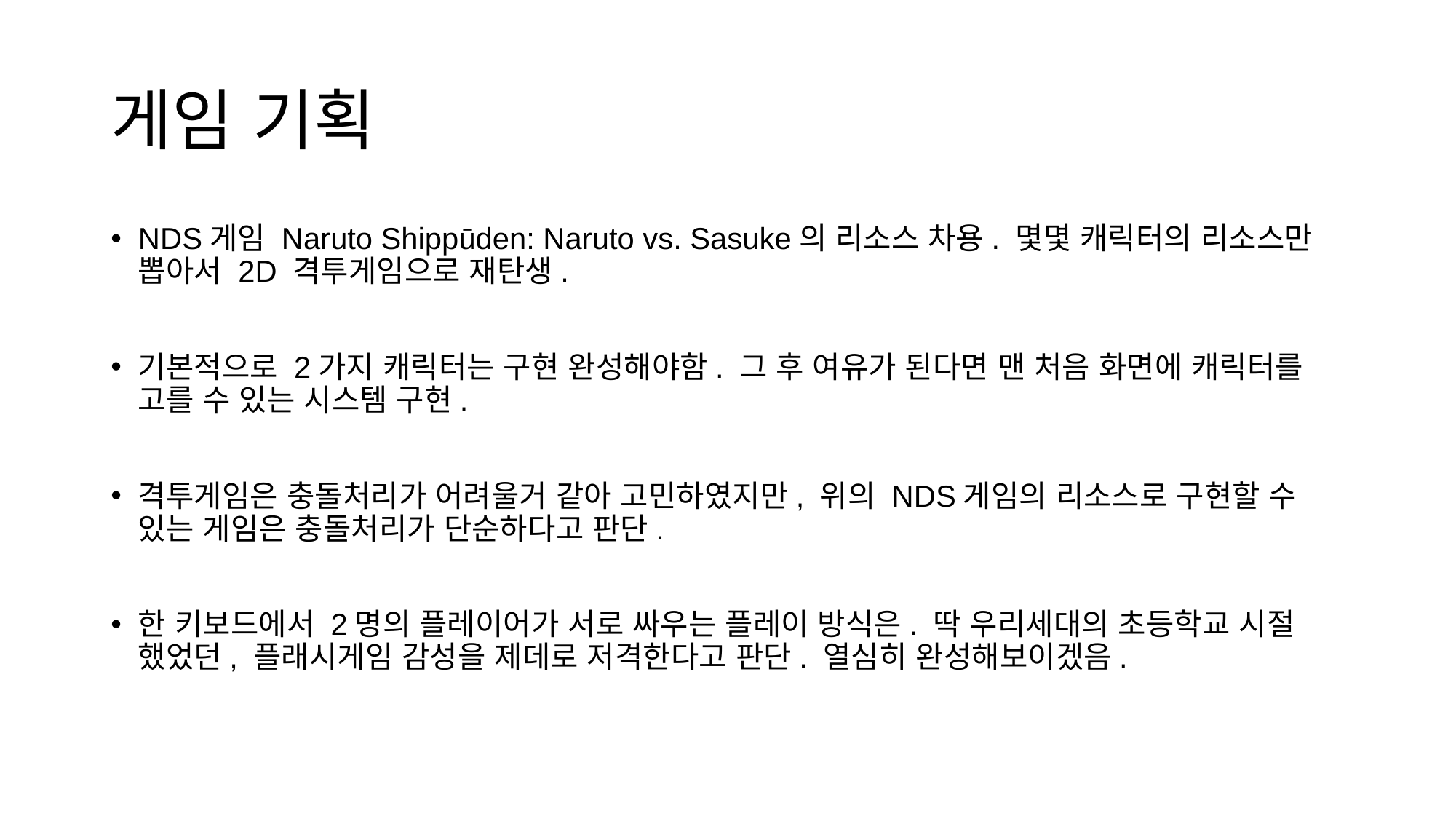

# 게임 기획
NDS게임 Naruto Shippūden: Naruto vs. Sasuke의 리소스 차용. 몇몇 캐릭터의 리소스만 뽑아서 2D 격투게임으로 재탄생.

기본적으로 2가지 캐릭터는 구현 완성해야함. 그 후 여유가 된다면 맨 처음 화면에 캐릭터를 고를 수 있는 시스템 구현.

격투게임은 충돌처리가 어려울거 같아 고민하였지만, 위의 NDS게임의 리소스로 구현할 수 있는 게임은 충돌처리가 단순하다고 판단.

한 키보드에서 2명의 플레이어가 서로 싸우는 플레이 방식은. 딱 우리세대의 초등학교 시절 했었던, 플래시게임 감성을 제데로 저격한다고 판단. 열심히 완성해보이겠음.